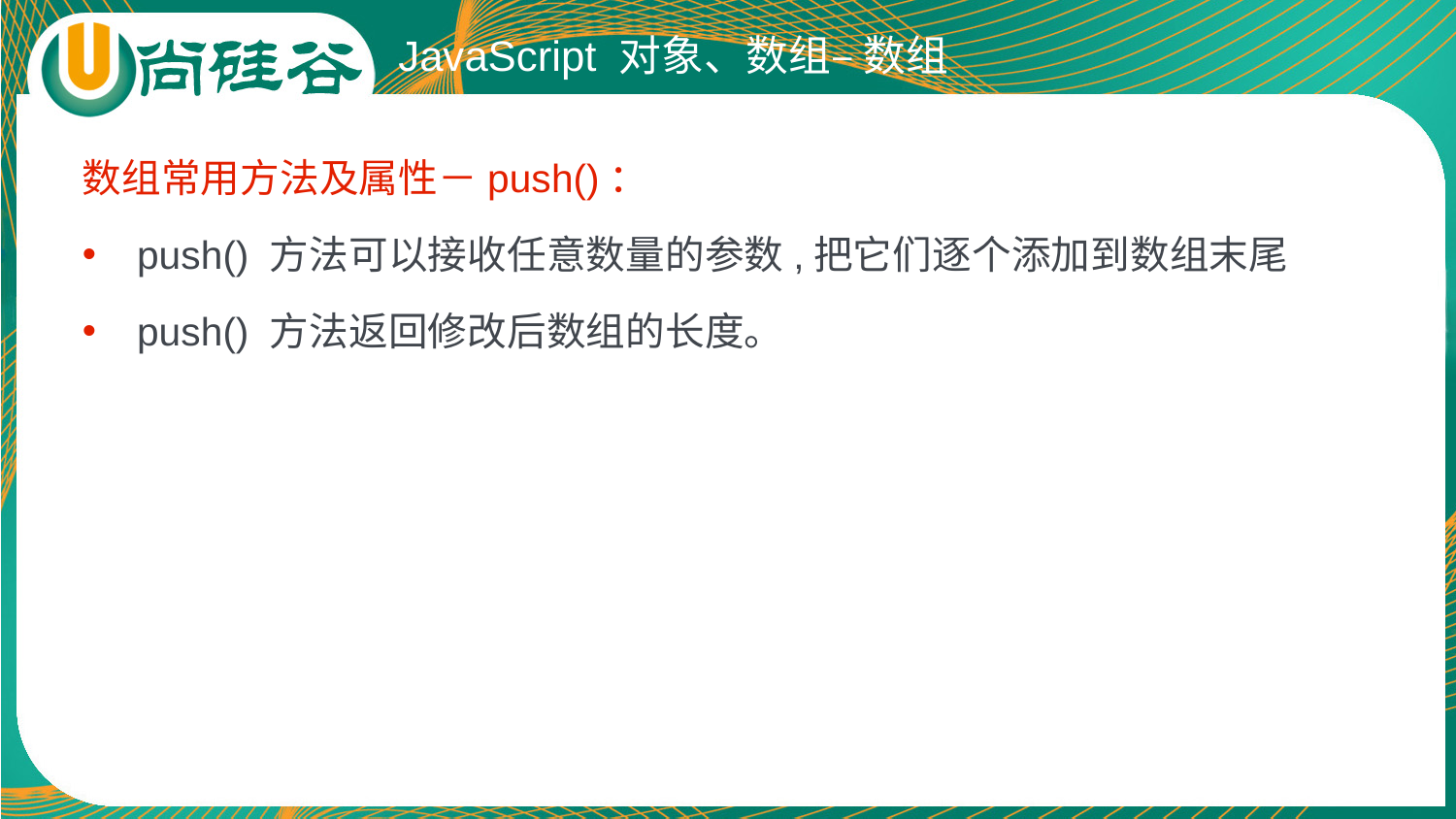

# JavaScript 对象、数组– 数组
数组常用方法及属性－push()：
push() 方法可以接收任意数量的参数,把它们逐个添加到数组末尾
push() 方法返回修改后数组的长度。